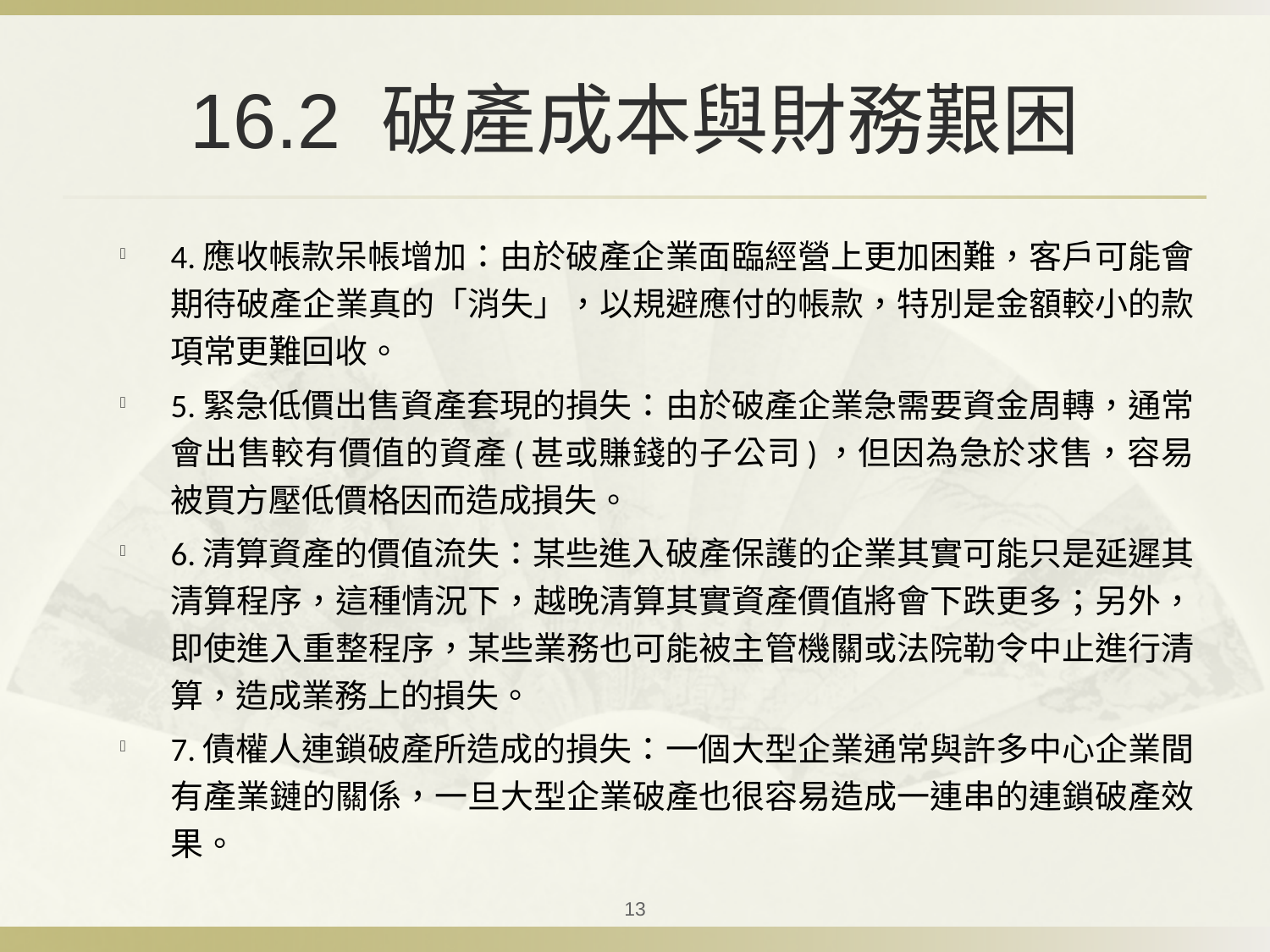

# 16.2 破產成本與財務艱困
4.應收帳款呆帳增加：由於破產企業面臨經營上更加困難，客戶可能會期待破產企業真的「消失」，以規避應付的帳款，特別是金額較小的款項常更難回收。
5.緊急低價出售資產套現的損失：由於破產企業急需要資金周轉，通常會出售較有價值的資產(甚或賺錢的子公司)，但因為急於求售，容易被買方壓低價格因而造成損失。
6.清算資產的價值流失：某些進入破產保護的企業其實可能只是延遲其清算程序，這種情況下，越晚清算其實資產價值將會下跌更多；另外，即使進入重整程序，某些業務也可能被主管機關或法院勒令中止進行清算，造成業務上的損失。
7.債權人連鎖破產所造成的損失：一個大型企業通常與許多中心企業間有產業鏈的關係，一旦大型企業破產也很容易造成一連串的連鎖破產效果。

13